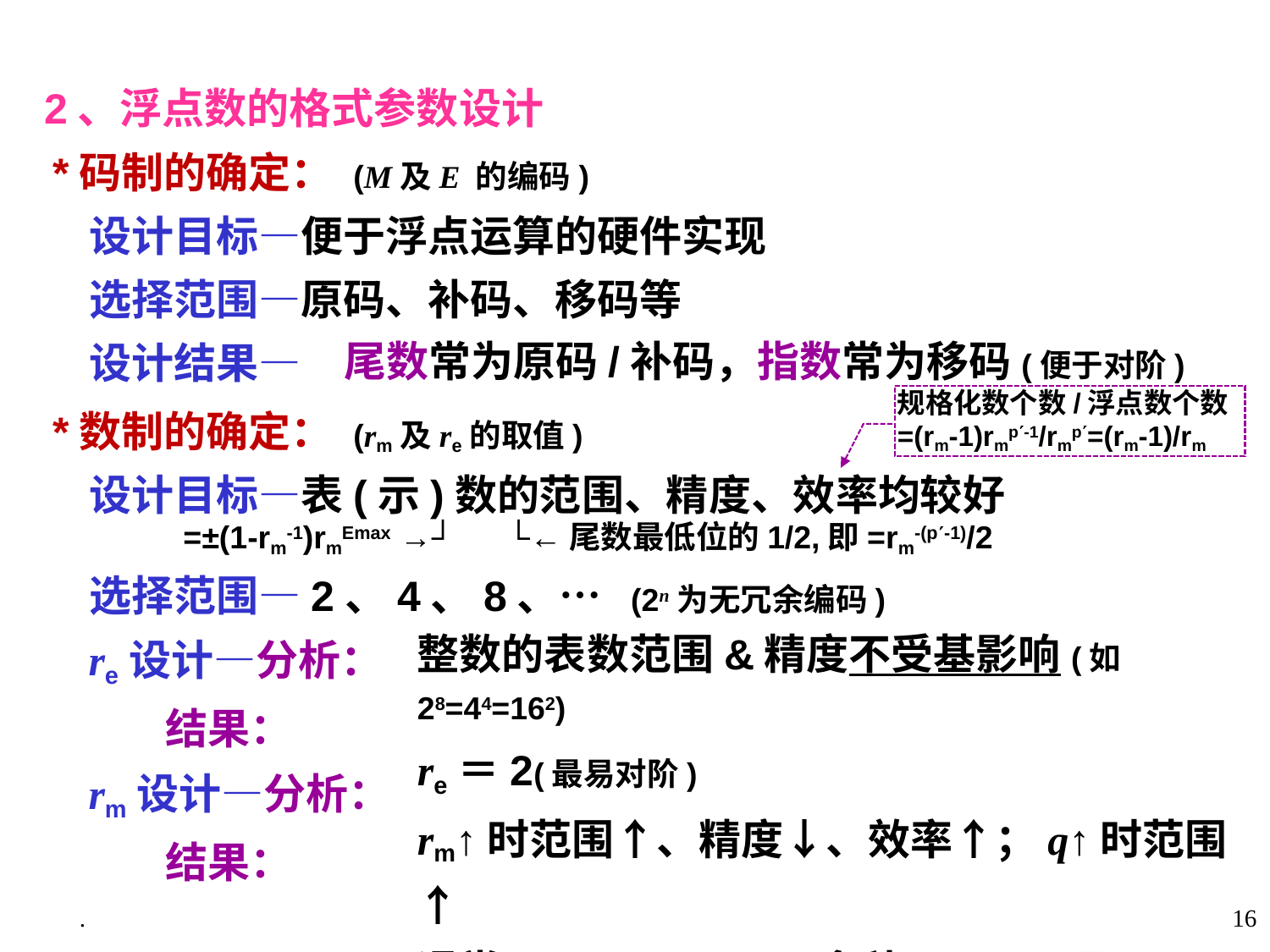

2、浮点数的格式参数设计
 *码制的确定： (M及E 的编码)
    设计目标—便于浮点运算的硬件实现
    选择范围—原码、补码、移码等
    设计结果—
尾数常为原码/补码，指数常为移码(便于对阶)
 *数制的确定： (rm及re的取值)
    设计目标—表(示)数的范围、精度、效率均较好
                =±(1-rm-1)rmEmax →┘      └←尾数最低位的1/2,即=rm-(p′-1)/2
    选择范围—2、4、8、…  (2n为无冗余编码)
    re设计—分析：
            结果：
    rm设计—分析：
            结果：
规格化数个数/浮点数个数
=(rm-1)rmp′-1/rmp′=(rm-1)/rm
整数的表数范围&精度不受基影响(如28=44=162)
re＝2(最易对阶)
rm↑时范围↑、精度↓、效率↑；q↑时范围↑
通常rm＝2(保精度)、多种q(扩范围)及p(保效率)
.
16